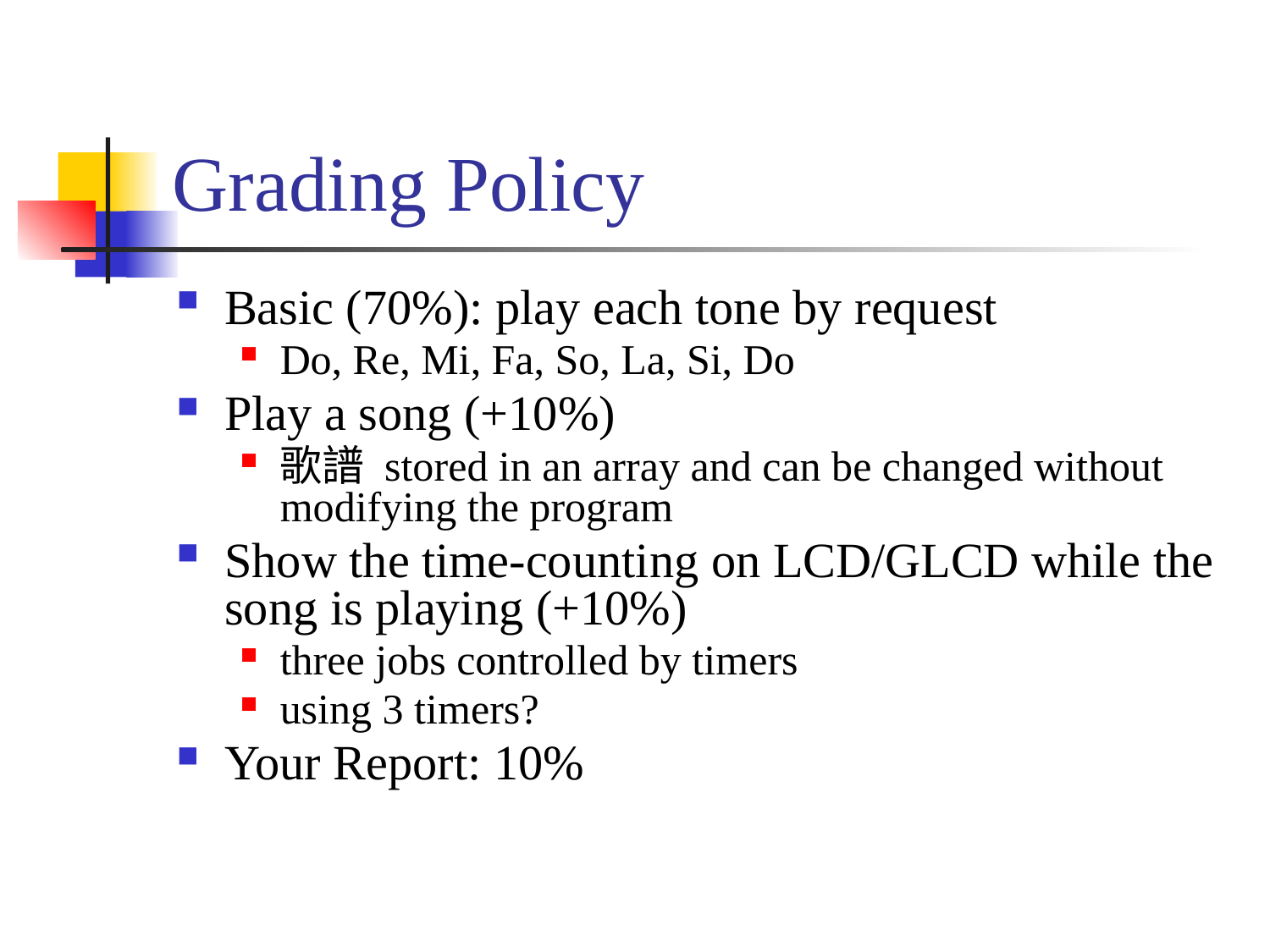

# Grading Policy
Basic (70%): play each tone by request
Do, Re, Mi, Fa, So, La, Si, Do
Play a song (+10%)
歌譜 stored in an array and can be changed without modifying the program
Show the time-counting on LCD/GLCD while the song is playing (+10%)
three jobs controlled by timers
using 3 timers?
Your Report: 10%